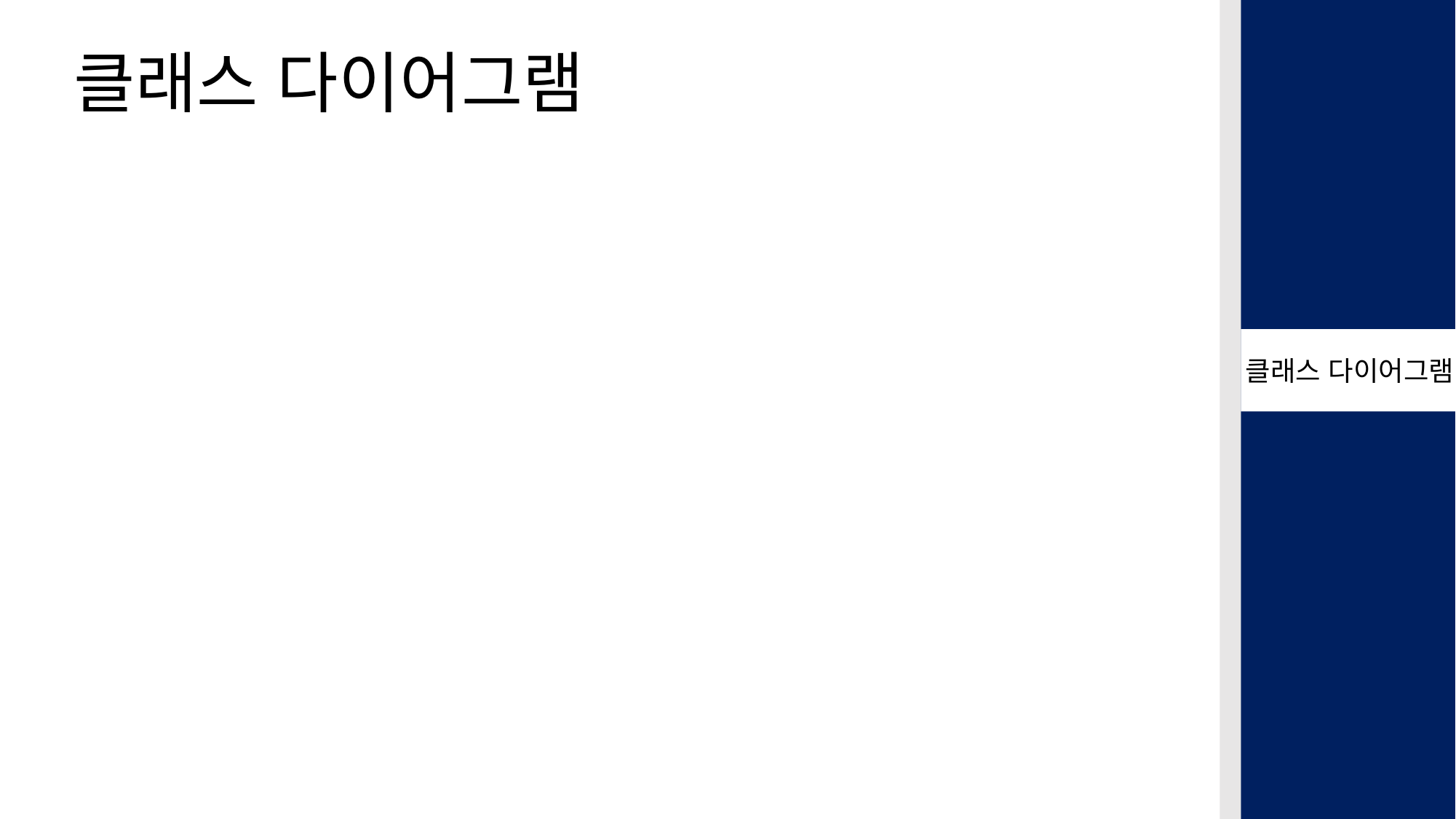

클래스 다이어그램

클래스 다이어그램
이미지
이미지
이미지